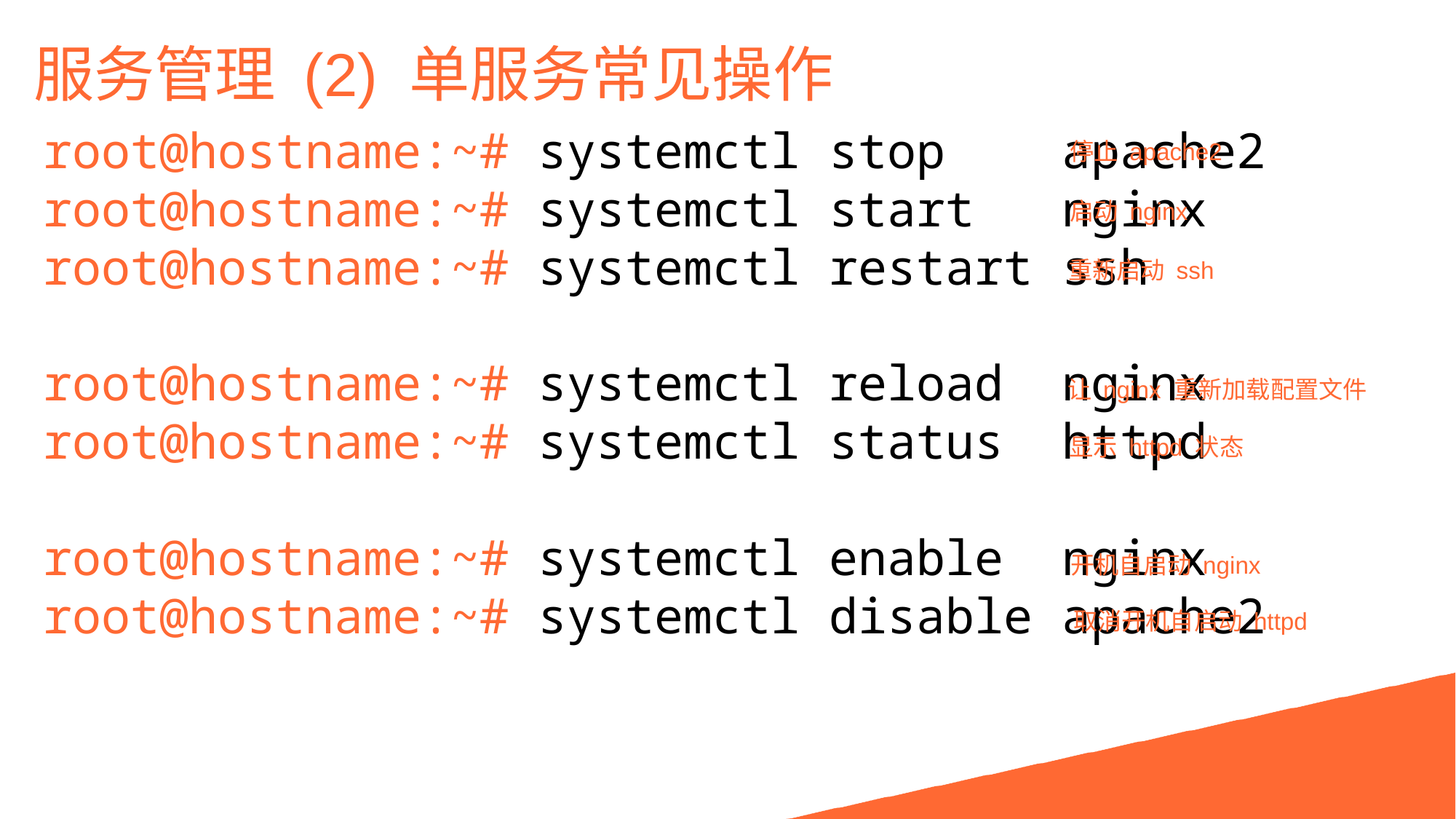

服务管理 (2) 单服务常见操作
root@hostname:~# systemctl stop    apache2
root@hostname:~# systemctl start   nginx
root@hostname:~# systemctl restart ssh

root@hostname:~# systemctl reload  nginx
root@hostname:~# systemctl status  httpd

root@hostname:~# systemctl enable  nginx
root@hostname:~# systemctl disable apache2
停止 apache2
启动 nginx
重新启动 ssh
让 nginx 重新加载配置文件
显示 httpd 状态
开机自启动 nginx
取消开机自启动 httpd